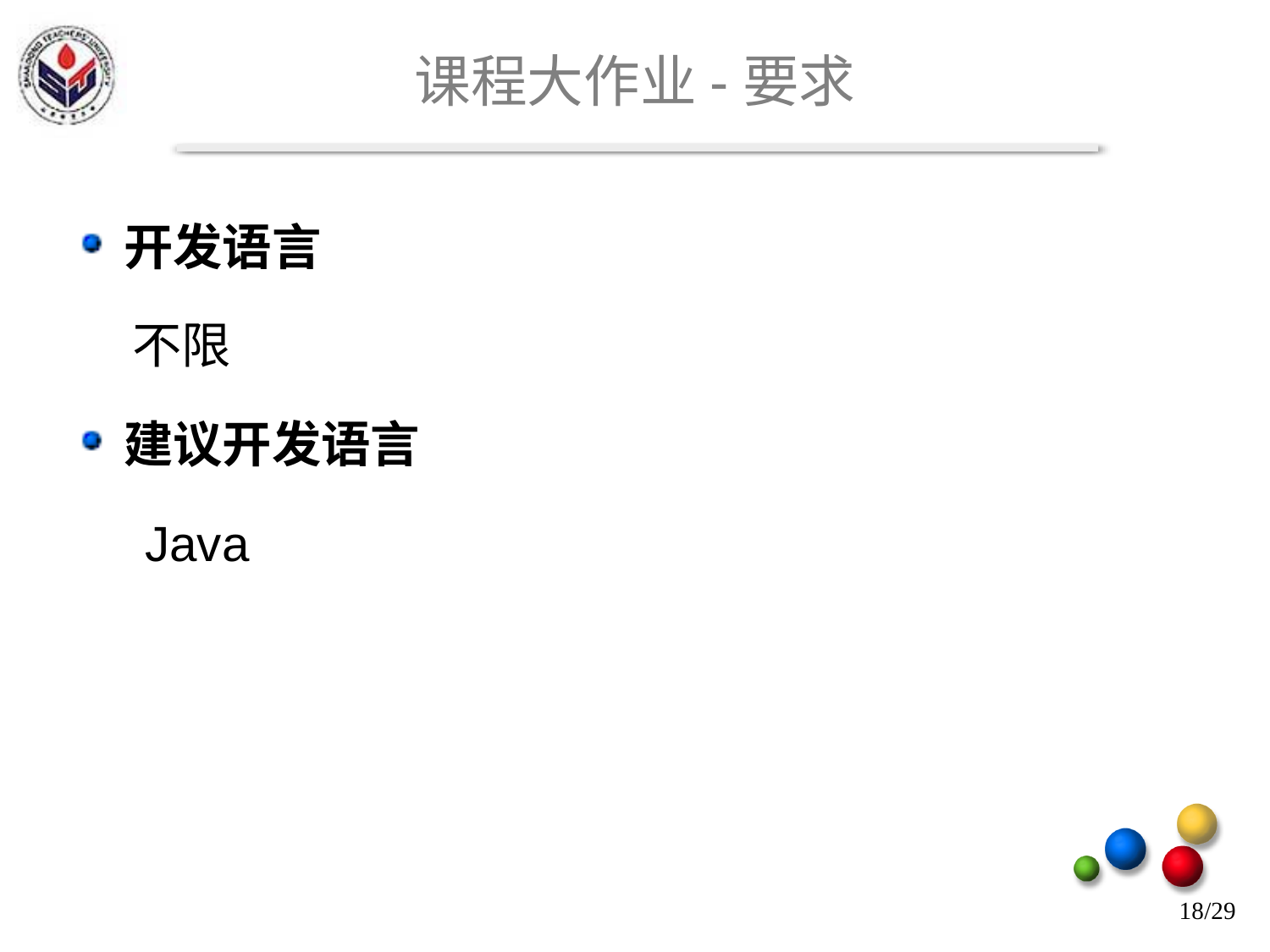

# 课程大作业-要求
开发语言
    不限
建议开发语言
     Java

18/29